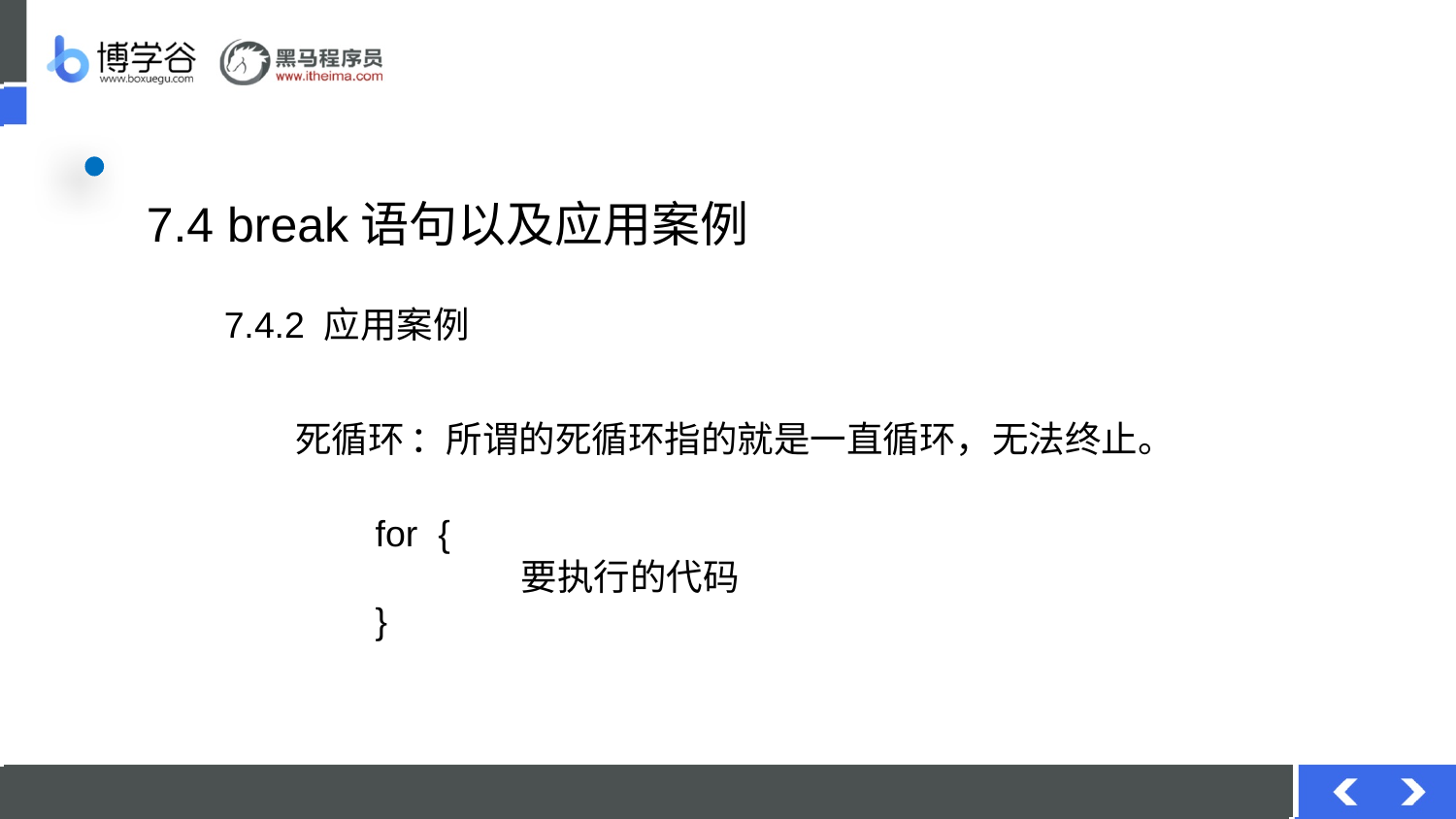

# 7.4 break语句以及应用案例
7.4.2 应用案例
死循环
：所谓的死循环指的就是一直循环，无法终止。
for  {
	要执行的代码
}